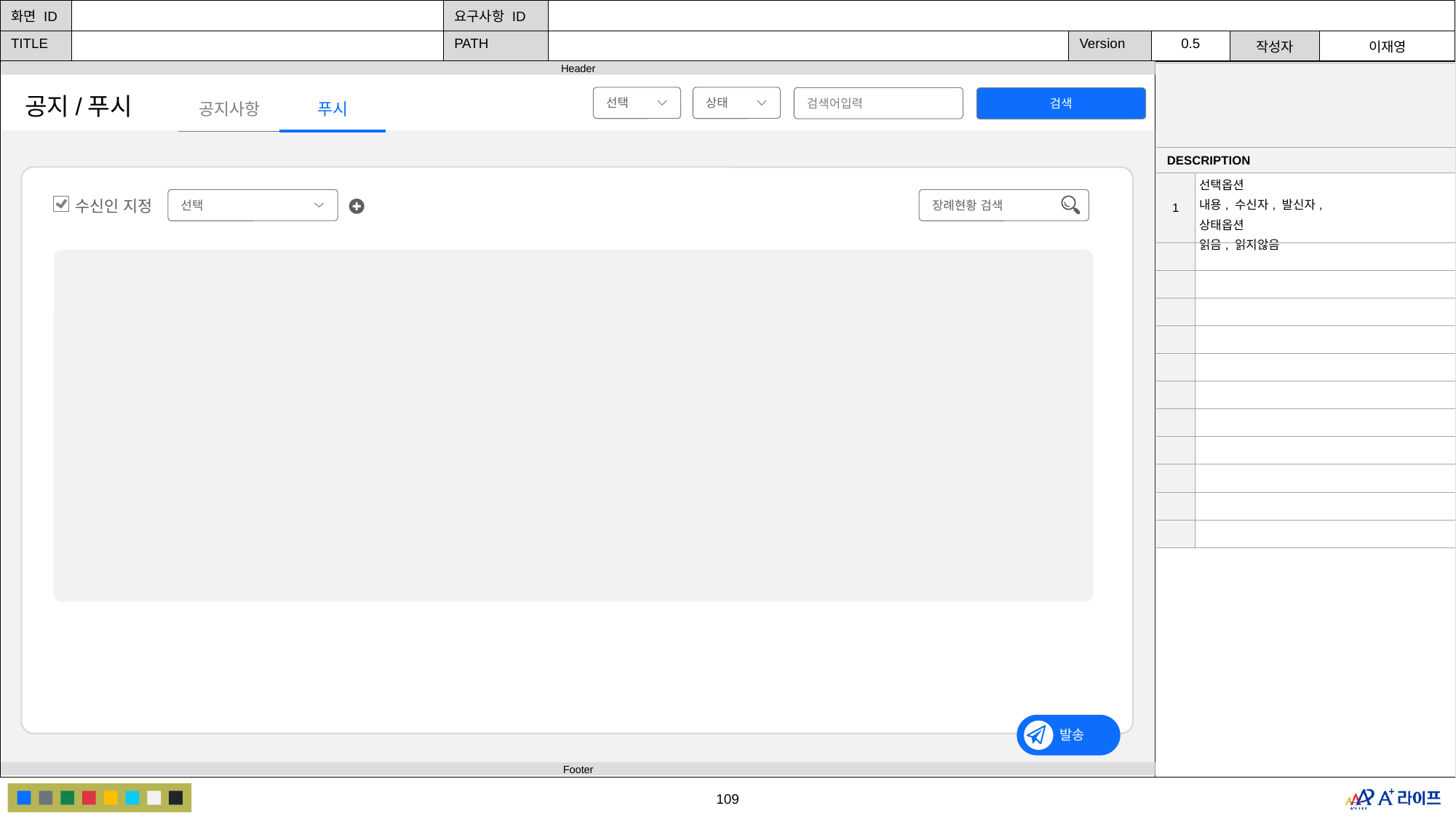

|  |  |
| --- | --- |
| DESCRIPTION |  |
| 1 | 선택옵션 내용, 수신자, 발신자, 상태옵션 읽음, 읽지않음 |
|  |  |
|  |  |
|  |  |
|  |  |
|  |  |
|  |  |
|  |  |
|  |  |
|  |  |
|  |  |
|  |  |
공지/푸시
선택

상태

검색어입력
검색
푸시
공지사항

장례현황 검색
선택

수신인 지정

발송